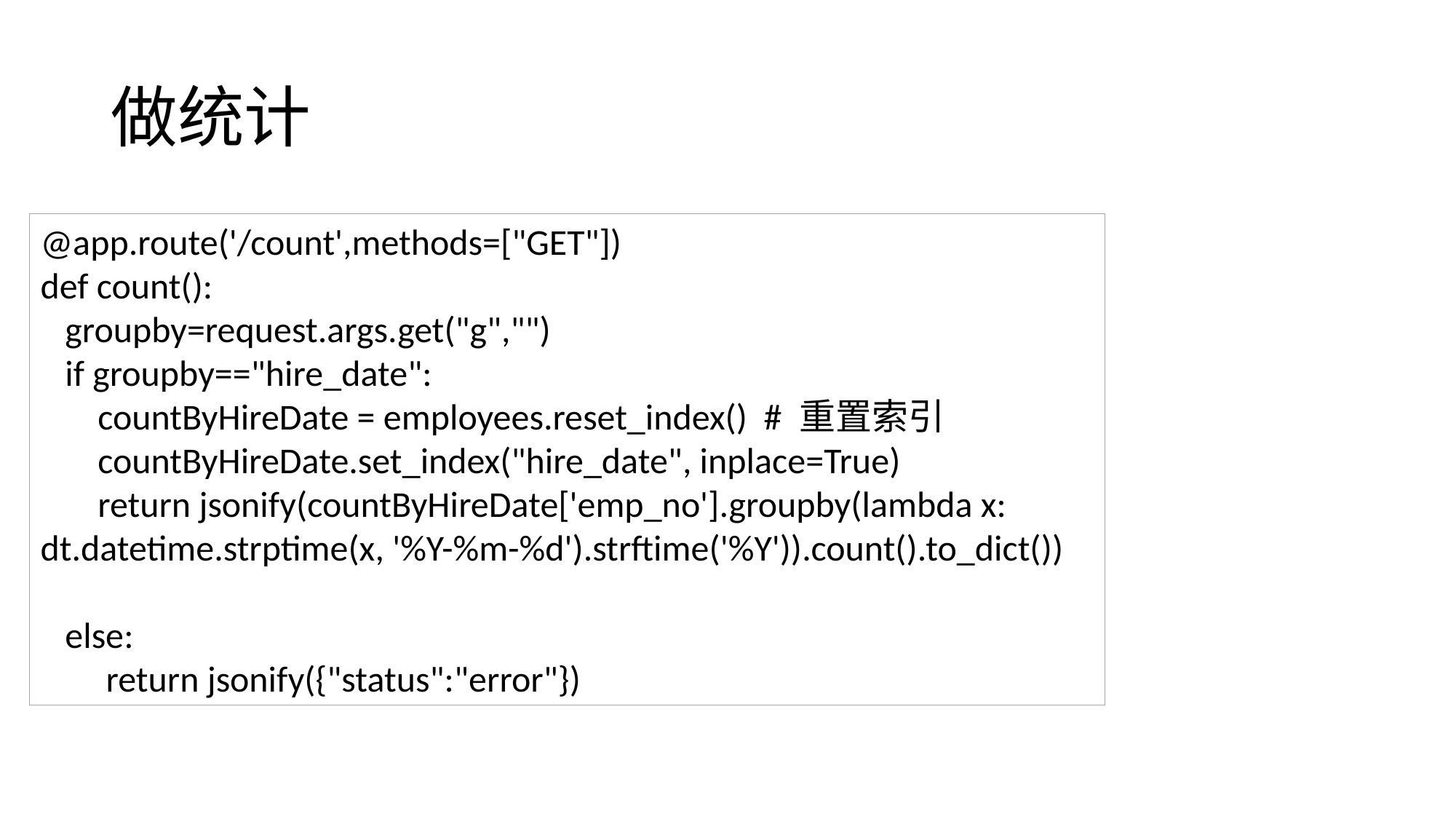

# 做统计
@app.route('/count',methods=["GET"])
def count():
   groupby=request.args.get("g","")
   if groupby=="hire_date":
       countByHireDate = employees.reset_index()  # 重置索引
       countByHireDate.set_index("hire_date", inplace=True)
       return jsonify(countByHireDate['emp_no'].groupby(lambda x: dt.datetime.strptime(x, '%Y-%m-%d').strftime('%Y')).count().to_dict())

   else:
        return jsonify({"status":"error"})